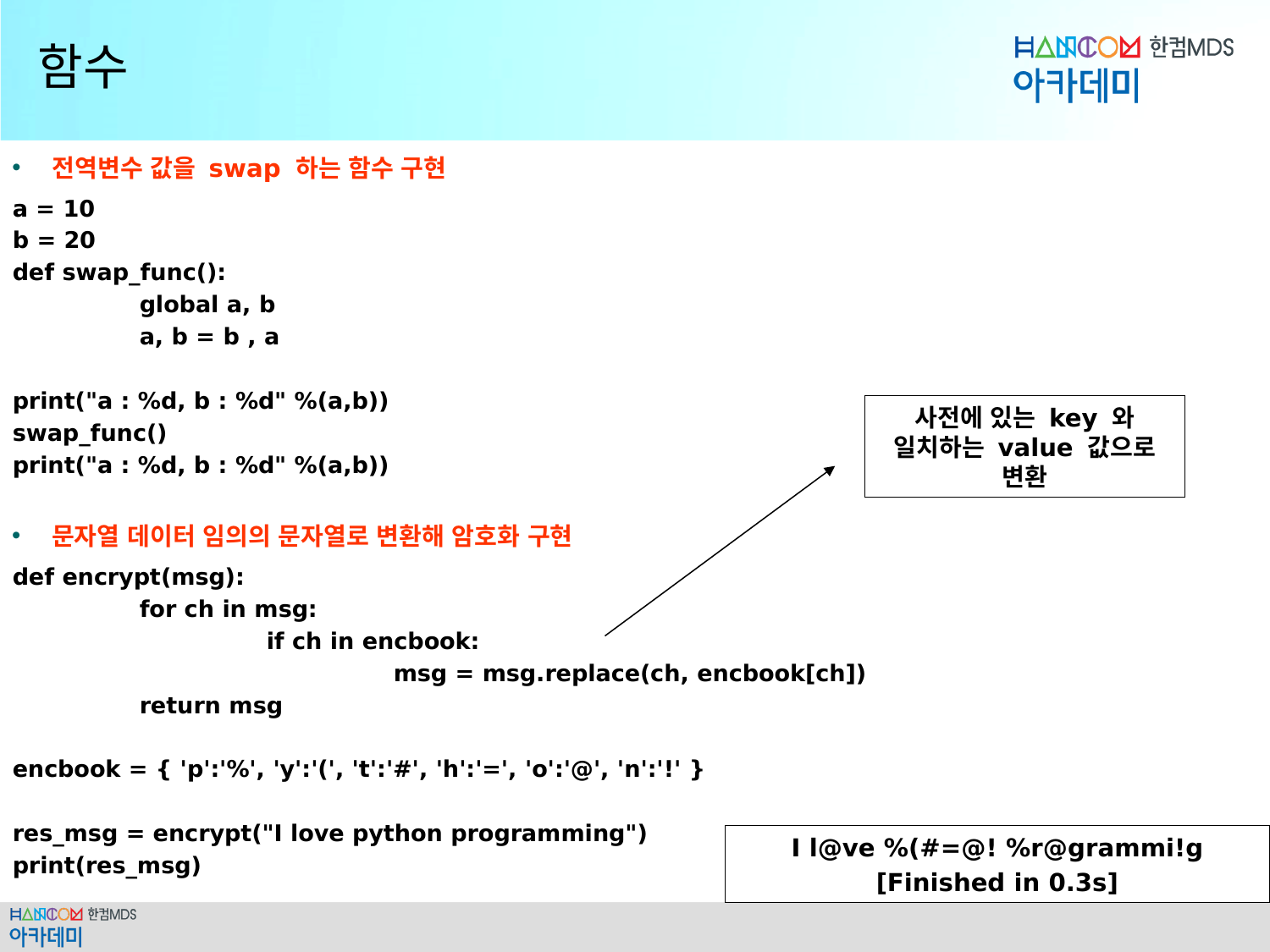

# 함수
전역변수 값을 swap 하는 함수 구현
a = 10
b = 20
def swap_func():
	global a, b
	a, b = b , a

print("a : %d, b : %d" %(a,b))
swap_func()
print("a : %d, b : %d" %(a,b))
사전에 있는 key 와 일치하는 value 값으로 변환
문자열 데이터 임의의 문자열로 변환해 암호화 구현
def encrypt(msg):
	for ch in msg:
		if ch in encbook:
			msg = msg.replace(ch, encbook[ch])
	return msg

encbook = { 'p':'%', 'y':'(', 't':'#', 'h':'=', 'o':'@', 'n':'!' }

res_msg = encrypt("I love python programming")
print(res_msg)
I l@ve %(#=@! %r@grammi!g
[Finished in 0.3s]